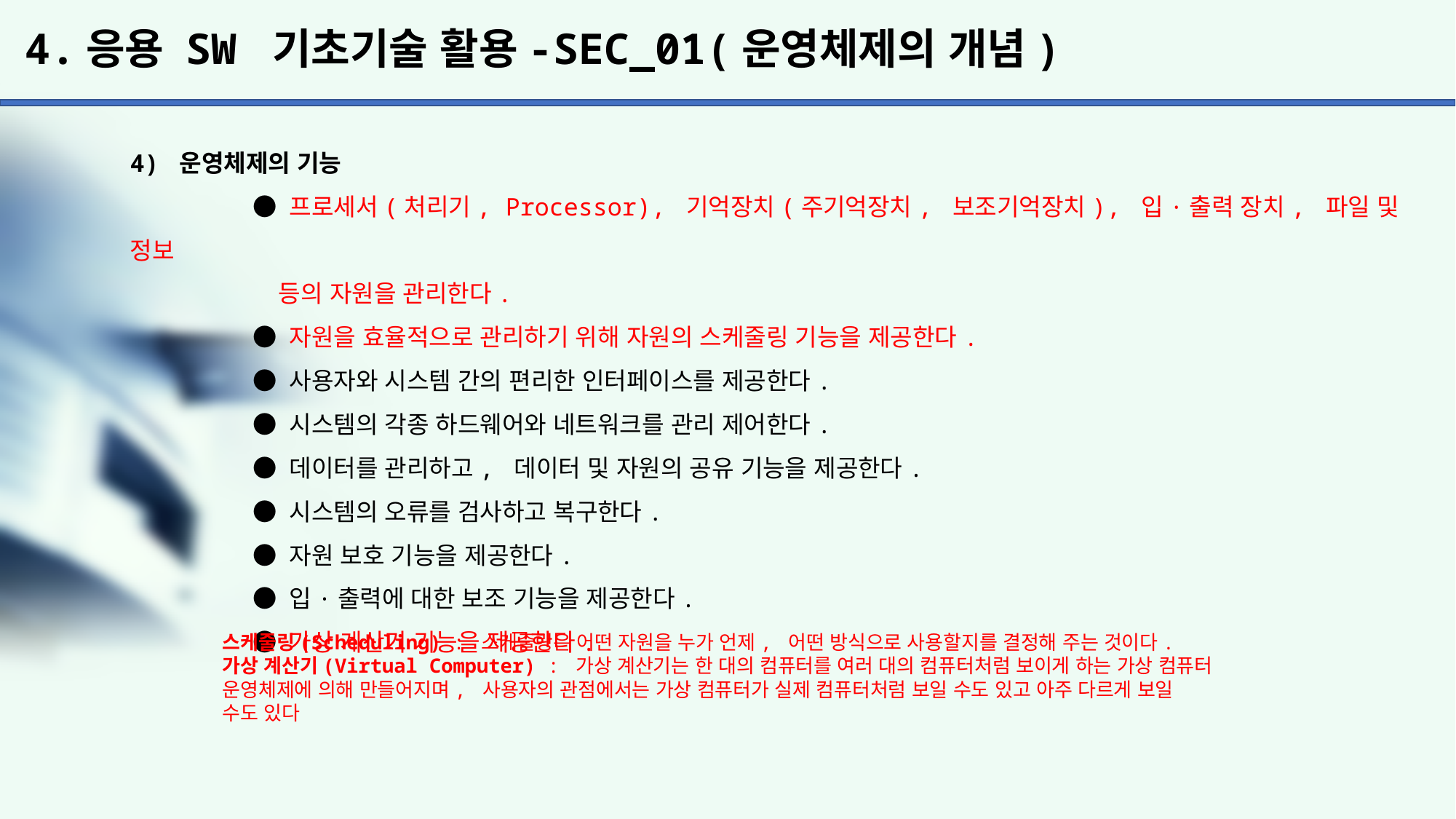

# 4.응용 SW 기초기술 활용-SEC_01(운영체제의 개념)
4) 운영체제의 기능
	  ● 프로세서(처리기, Processor), 기억장치(주기억장치, 보조기억장치), 입·출력 장치, 파일 및 정보
	     등의 자원을 관리한다.
	  ● 자원을 효율적으로 관리하기 위해 자원의 스케줄링 기능을 제공한다.
	  ● 사용자와 시스템 간의 편리한 인터페이스를 제공한다.
	  ● 시스템의 각종 하드웨어와 네트워크를 관리 제어한다.
	  ● 데이터를 관리하고, 데이터 및 자원의 공유 기능을 제공한다.
	  ● 시스템의 오류를 검사하고 복구한다.
	  ● 자원 보호 기능을 제공한다.
	  ● 입·출력에 대한 보조 기능을 제공한다.
	  ● 가상 계산기 기능을 제공한다.
스케줄링(Scheduling) : 스케줄링은 어떤 자원을 누가 언제, 어떤 방식으로 사용할지를 결정해 주는 것이다.
가상 계산기(Virtual Computer) : 가상 계산기는 한 대의 컴퓨터를 여러 대의 컴퓨터처럼 보이게 하는 가상 컴퓨터
운영체제에 의해 만들어지며, 사용자의 관점에서는 가상 컴퓨터가 실제 컴퓨터처럼 보일 수도 있고 아주 다르게 보일
수도 있다